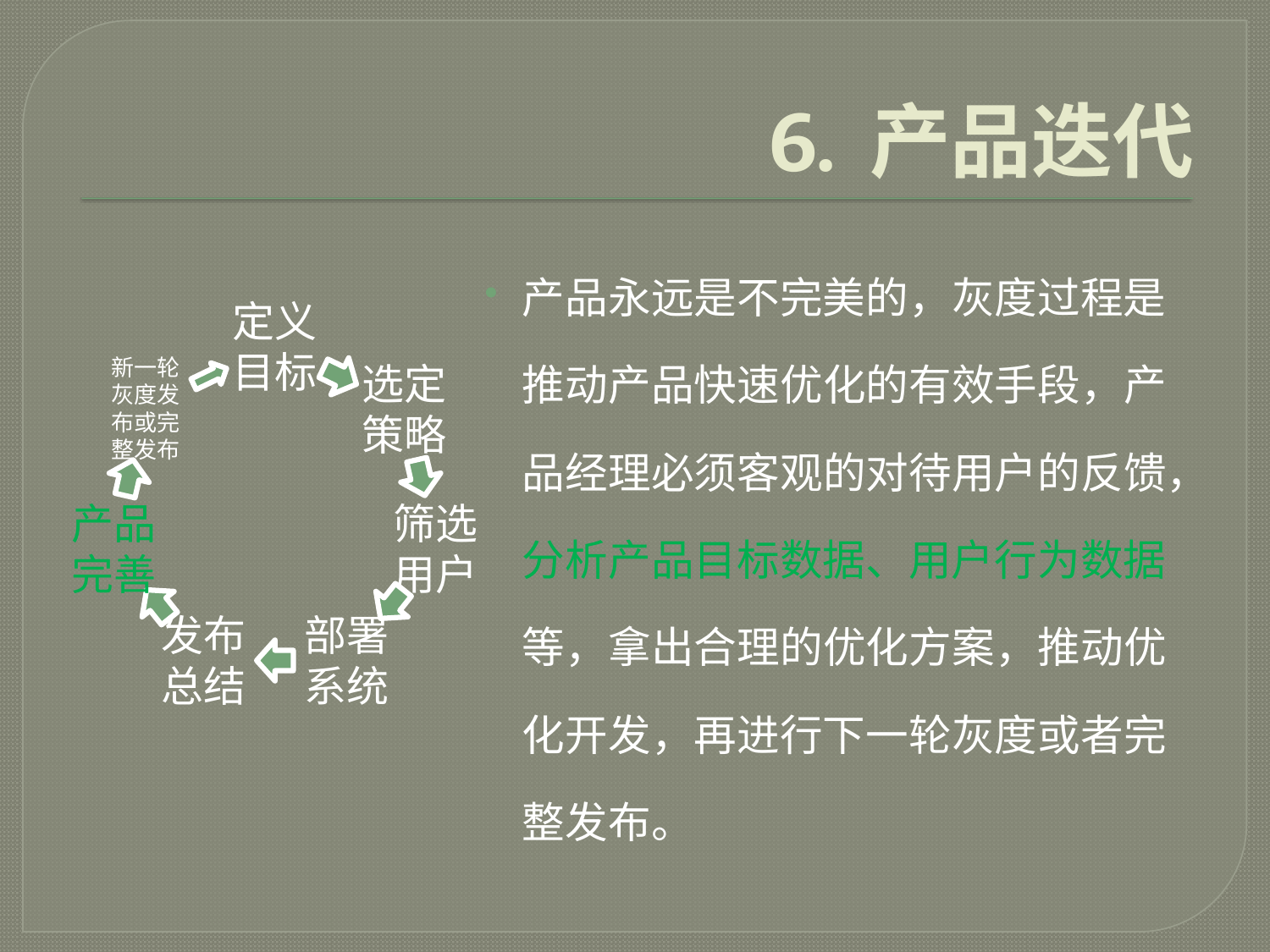

# 6. 产品迭代
产品永远是不完美的，灰度过程是推动产品快速优化的有效手段，产品经理必须客观的对待用户的反馈，分析产品目标数据、用户行为数据等，拿出合理的优化方案，推动优化开发，再进行下一轮灰度或者完整发布。
定义目标
部署系统
发布总结
产品完善
新一轮灰度发布或完整发布
选定策略
筛选用户